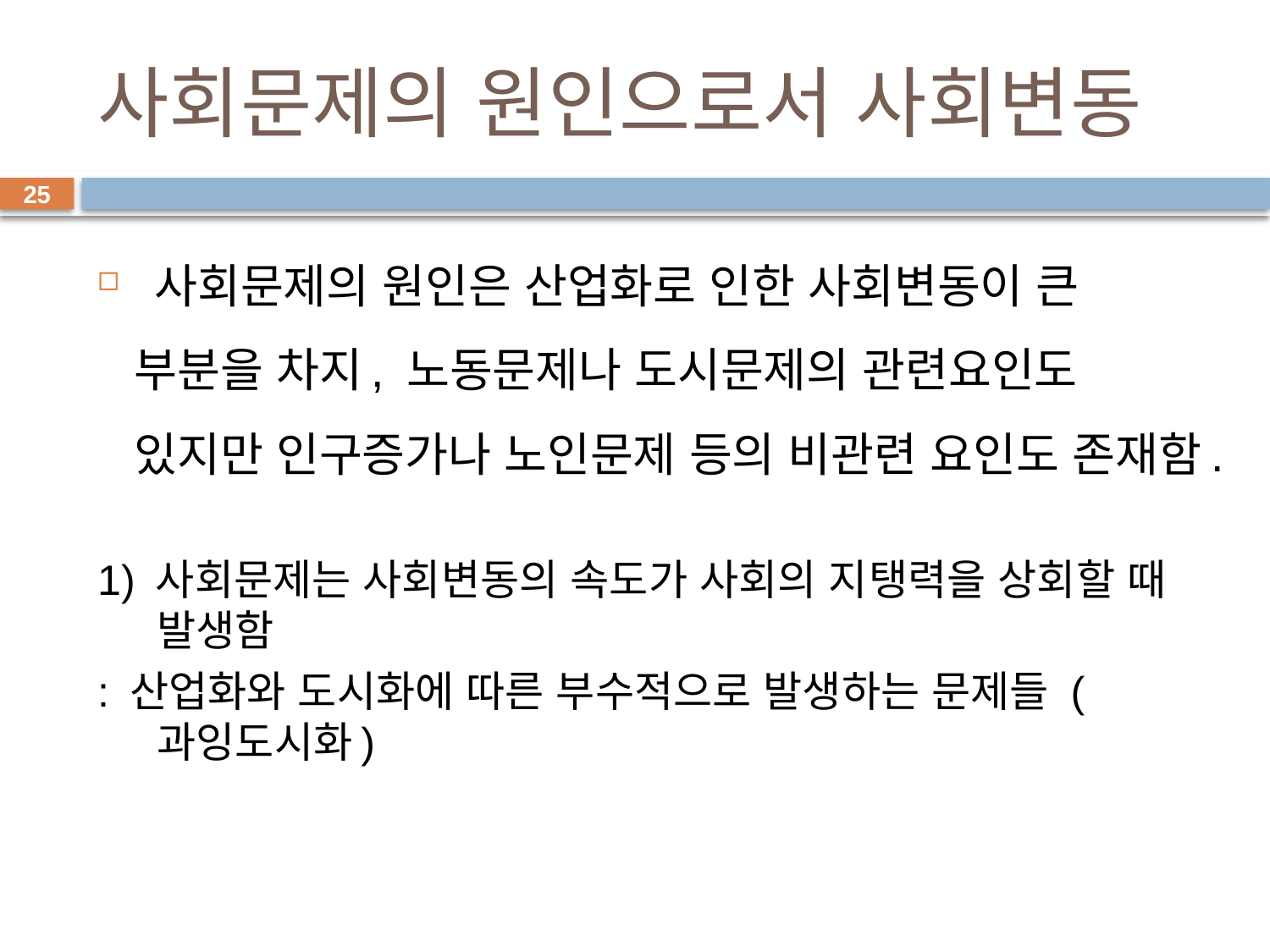

# 사회문제의 원인으로서 사회변동
25
 사회문제의 원인은 산업화로 인한 사회변동이 큰 부분을 차지, 노동문제나 도시문제의 관련요인도 있지만 인구증가나 노인문제 등의 비관련 요인도 존재함.

1) 사회문제는 사회변동의 속도가 사회의 지탱력을 상회할 때 발생함
: 산업화와 도시화에 따른 부수적으로 발생하는 문제들 ( 과잉도시화)